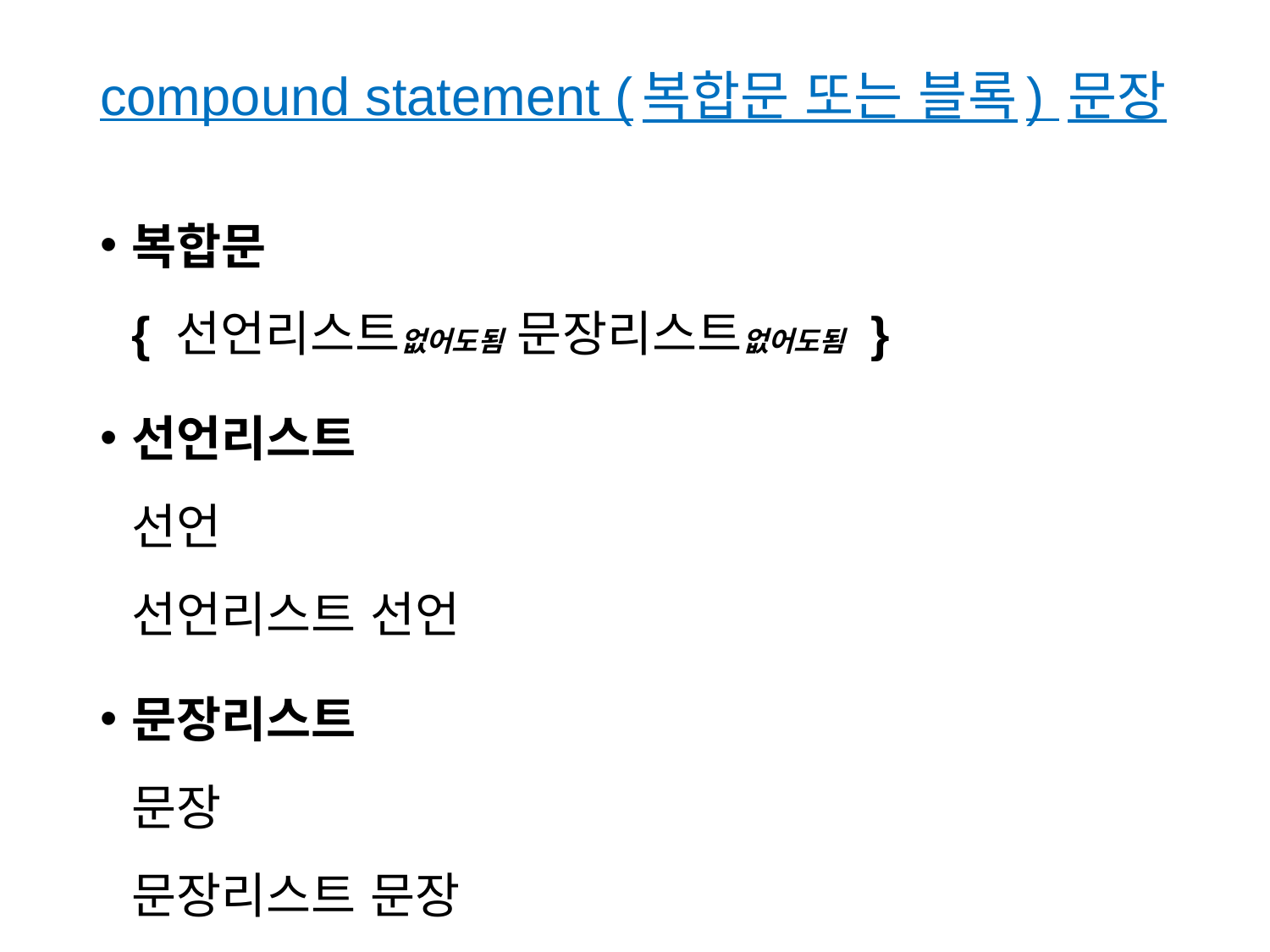

# compound statement (복합문 또는 블록) 문장
복합문
{ 선언리스트없어도됨 문장리스트없어도됨 }
선언리스트
선언
선언리스트 선언
문장리스트
문장
문장리스트 문장